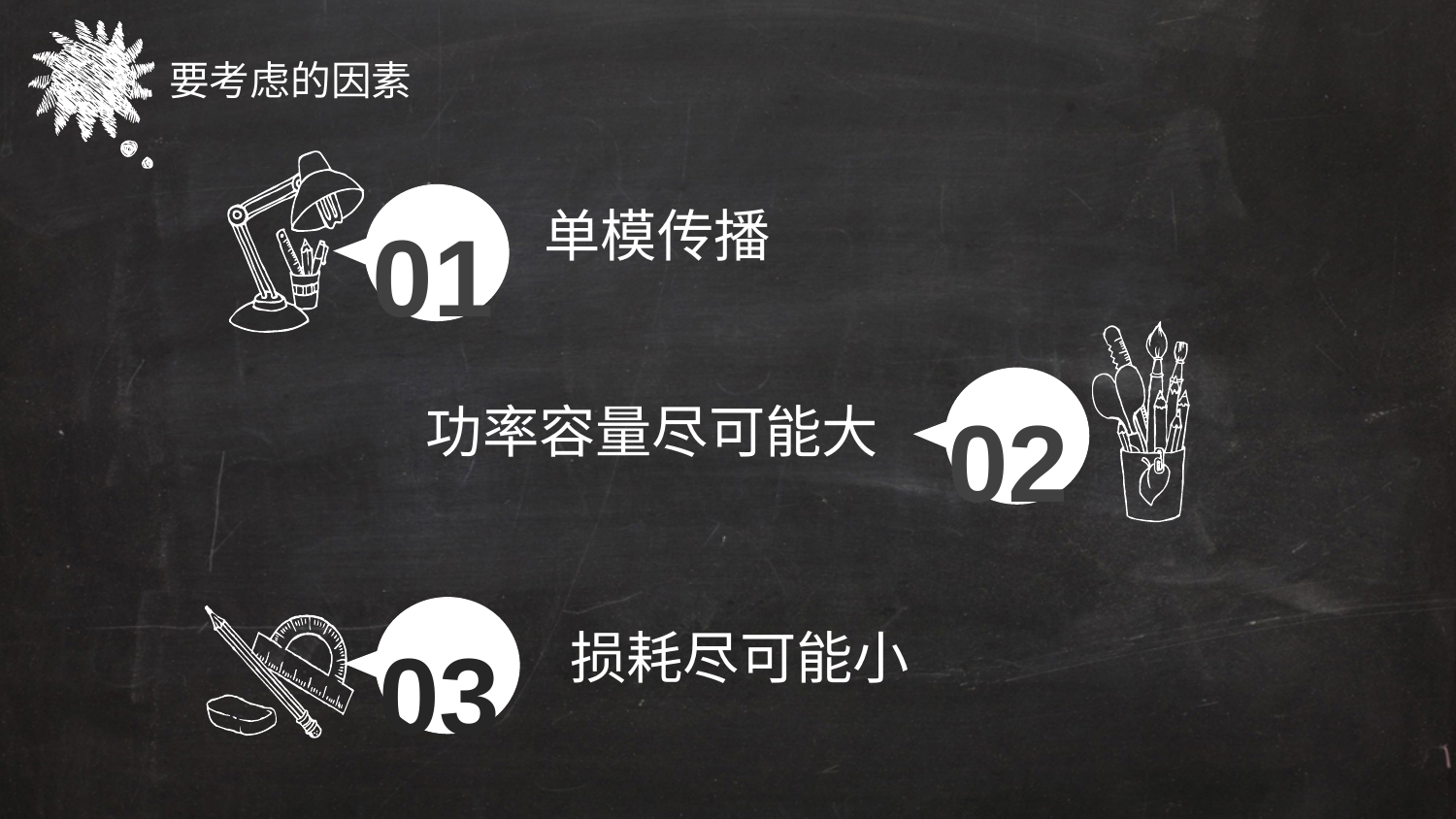

要考虑的因素
01

单模传播
02

功率容量尽可能大
03

损耗尽可能小